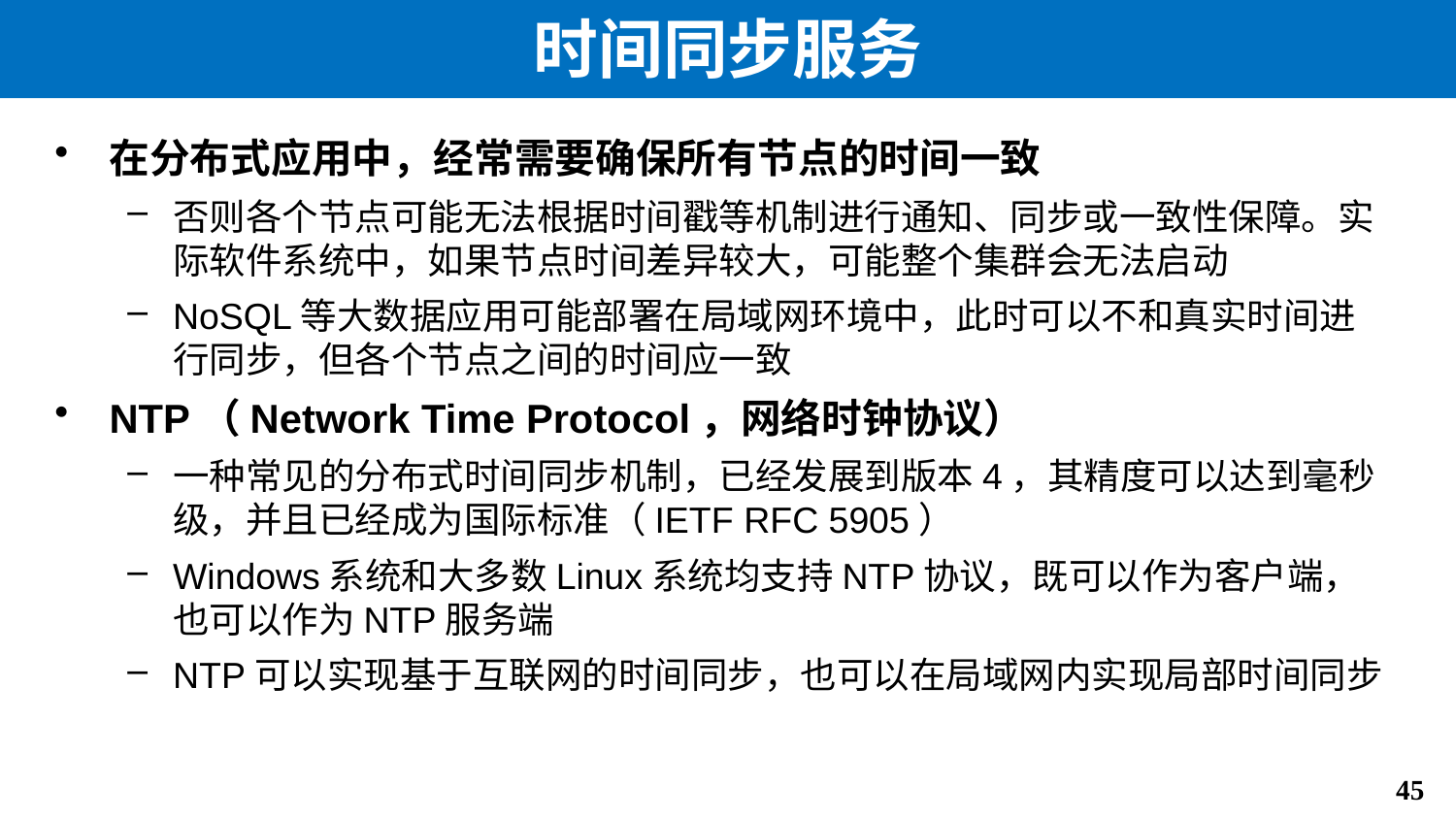

# 时间同步服务
在分布式应用中，经常需要确保所有节点的时间一致
否则各个节点可能无法根据时间戳等机制进行通知、同步或一致性保障。实际软件系统中，如果节点时间差异较大，可能整个集群会无法启动
NoSQL等大数据应用可能部署在局域网环境中，此时可以不和真实时间进行同步，但各个节点之间的时间应一致
NTP（Network Time Protocol，网络时钟协议）
一种常见的分布式时间同步机制，已经发展到版本4，其精度可以达到毫秒级，并且已经成为国际标准（IETF RFC 5905）
Windows系统和大多数Linux系统均支持NTP协议，既可以作为客户端，也可以作为NTP服务端
NTP可以实现基于互联网的时间同步，也可以在局域网内实现局部时间同步